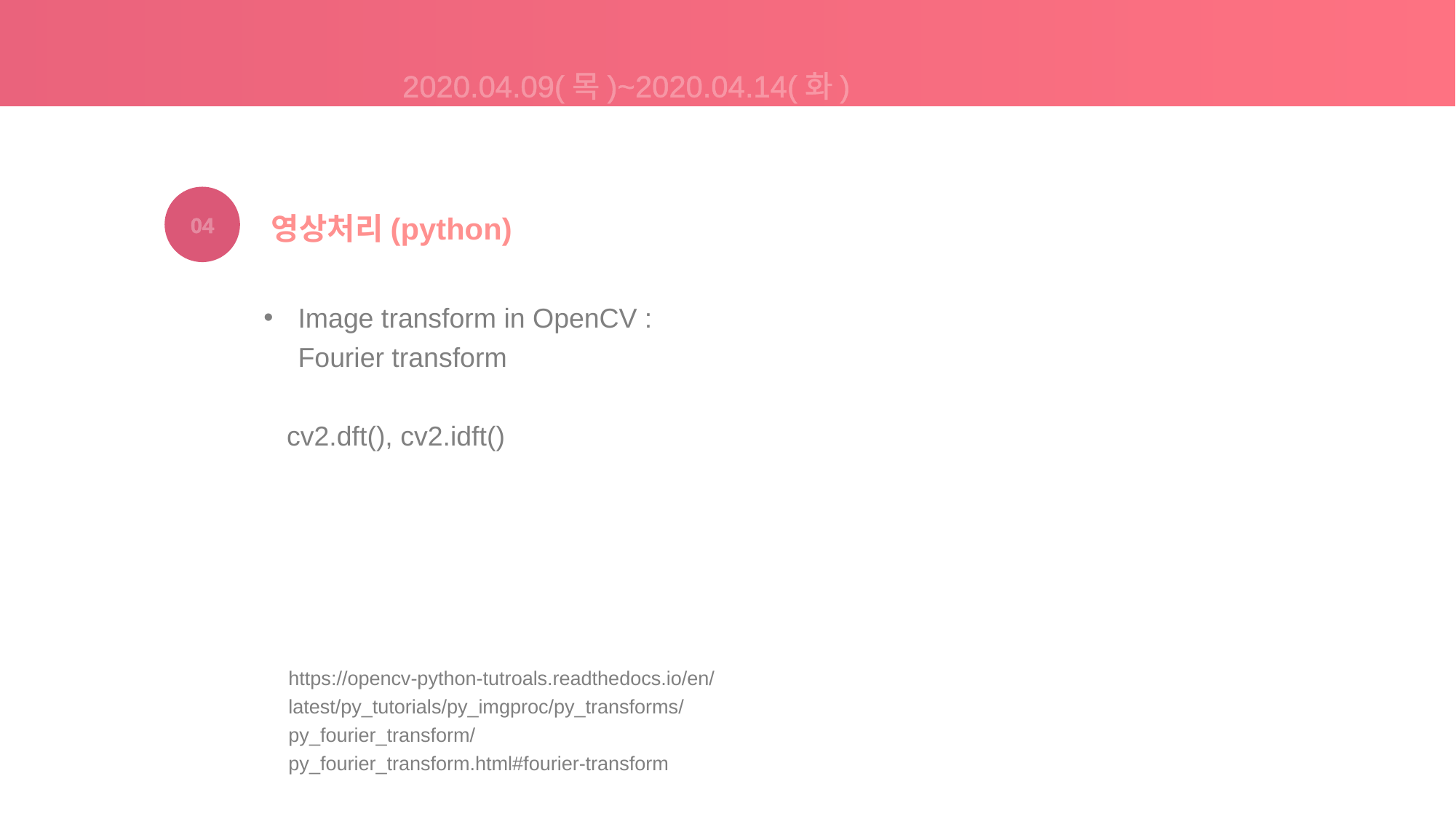

2020.04.09(목)~2020.04.14(화)
04
영상처리(python)
Image transform in OpenCV : Fourier transform

   cv2.dft(), cv2.idft()
https://opencv-python-tutroals.readthedocs.io/en/latest/py_tutorials/py_imgproc/py_transforms/py_fourier_transform/py_fourier_transform.html#fourier-transform